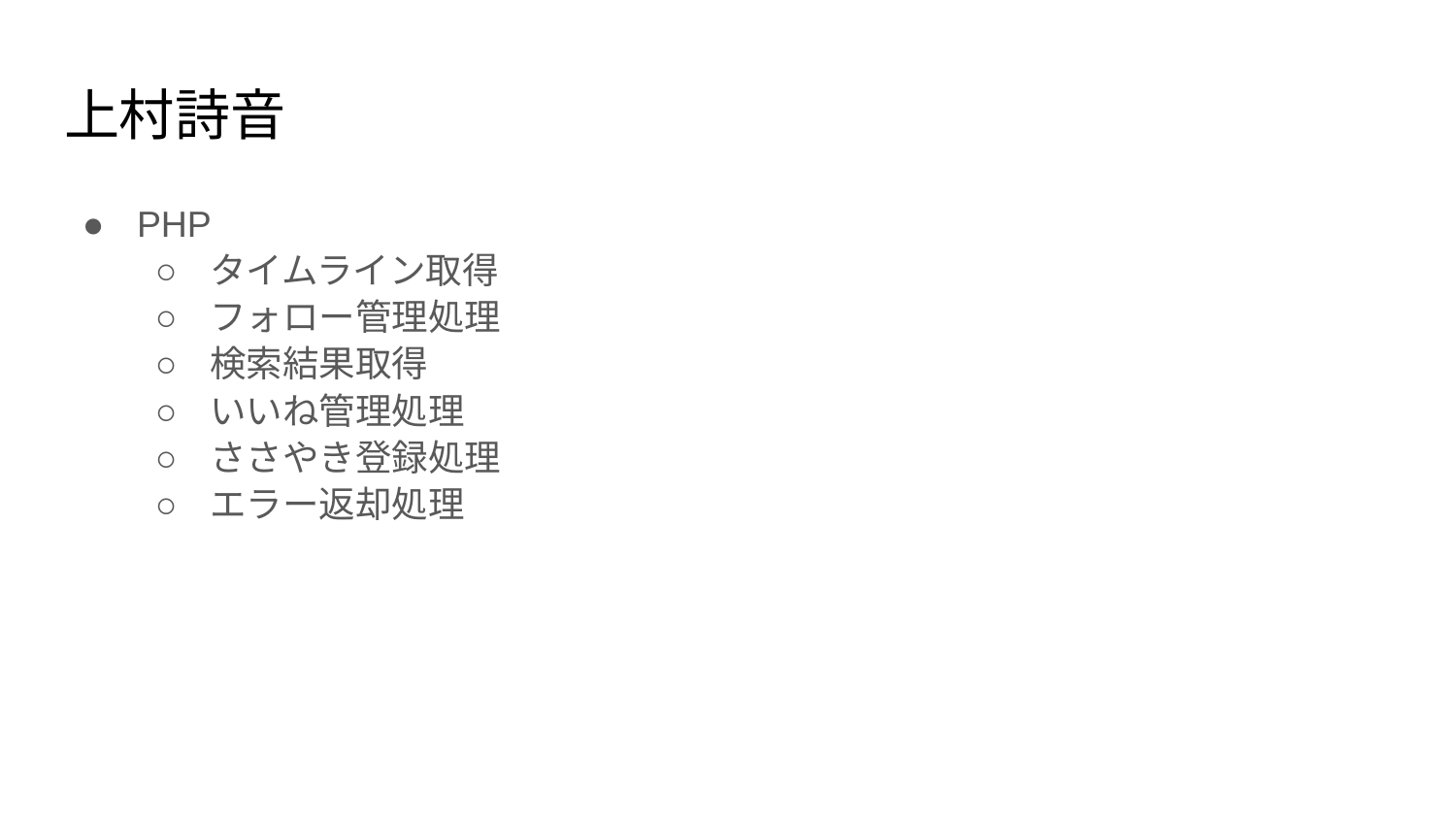

# 上村詩音
PHP
タイムライン取得
フォロー管理処理
検索結果取得
いいね管理処理
ささやき登録処理
エラー返却処理